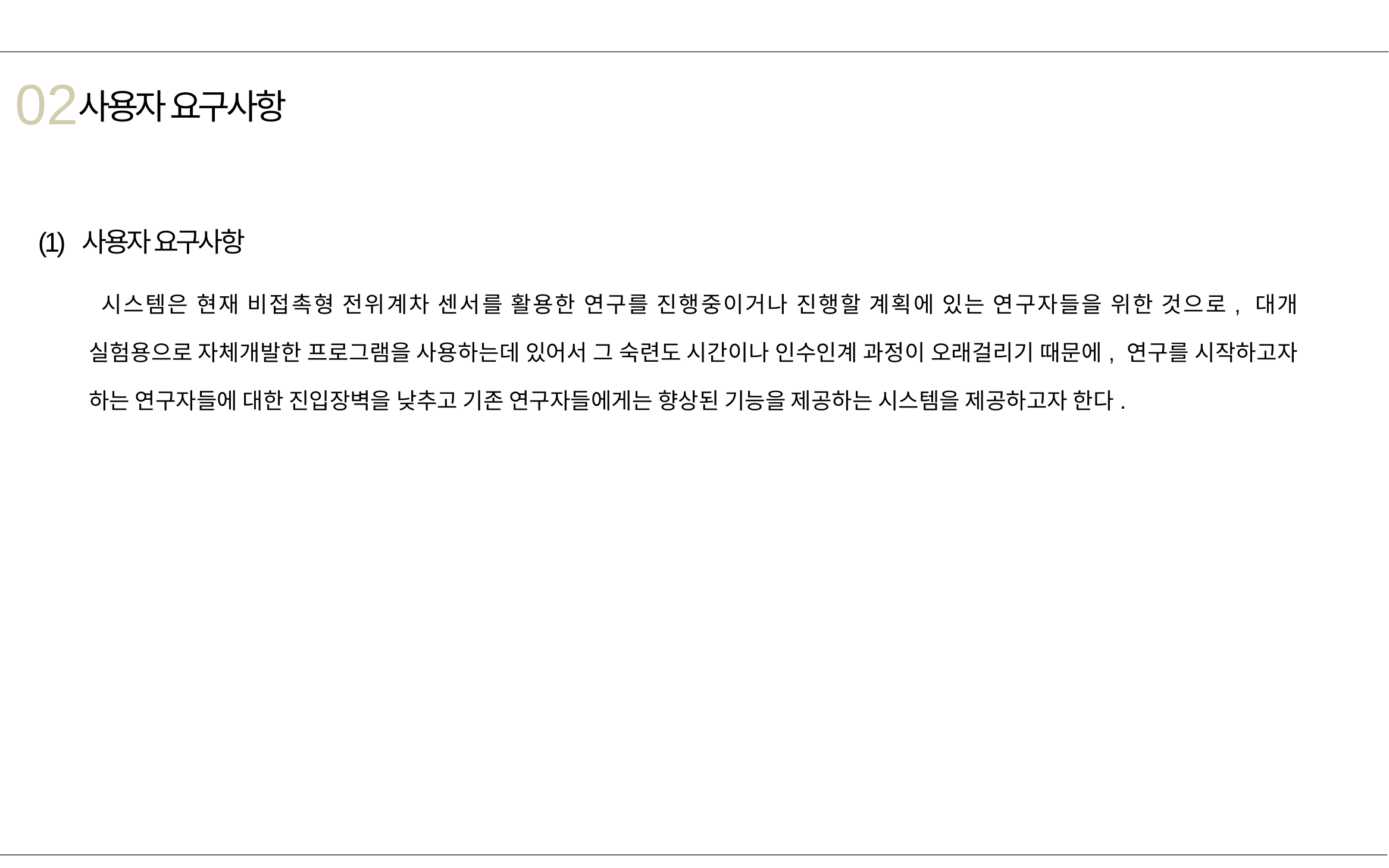

02
사용자 요구사항
(1)  사용자 요구사항
시스템은 현재 비접촉형 전위계차 센서를 활용한 연구를 진행중이거나 진행할 계획에 있는 연구자들을 위한 것으로, 대개 실험용으로 자체개발한 프로그램을 사용하는데 있어서 그 숙련도 시간이나 인수인계 과정이 오래걸리기 때문에, 연구를 시작하고자 하는 연구자들에 대한 진입장벽을 낮추고 기존 연구자들에게는 향상된 기능을 제공하는 시스템을 제공하고자 한다.